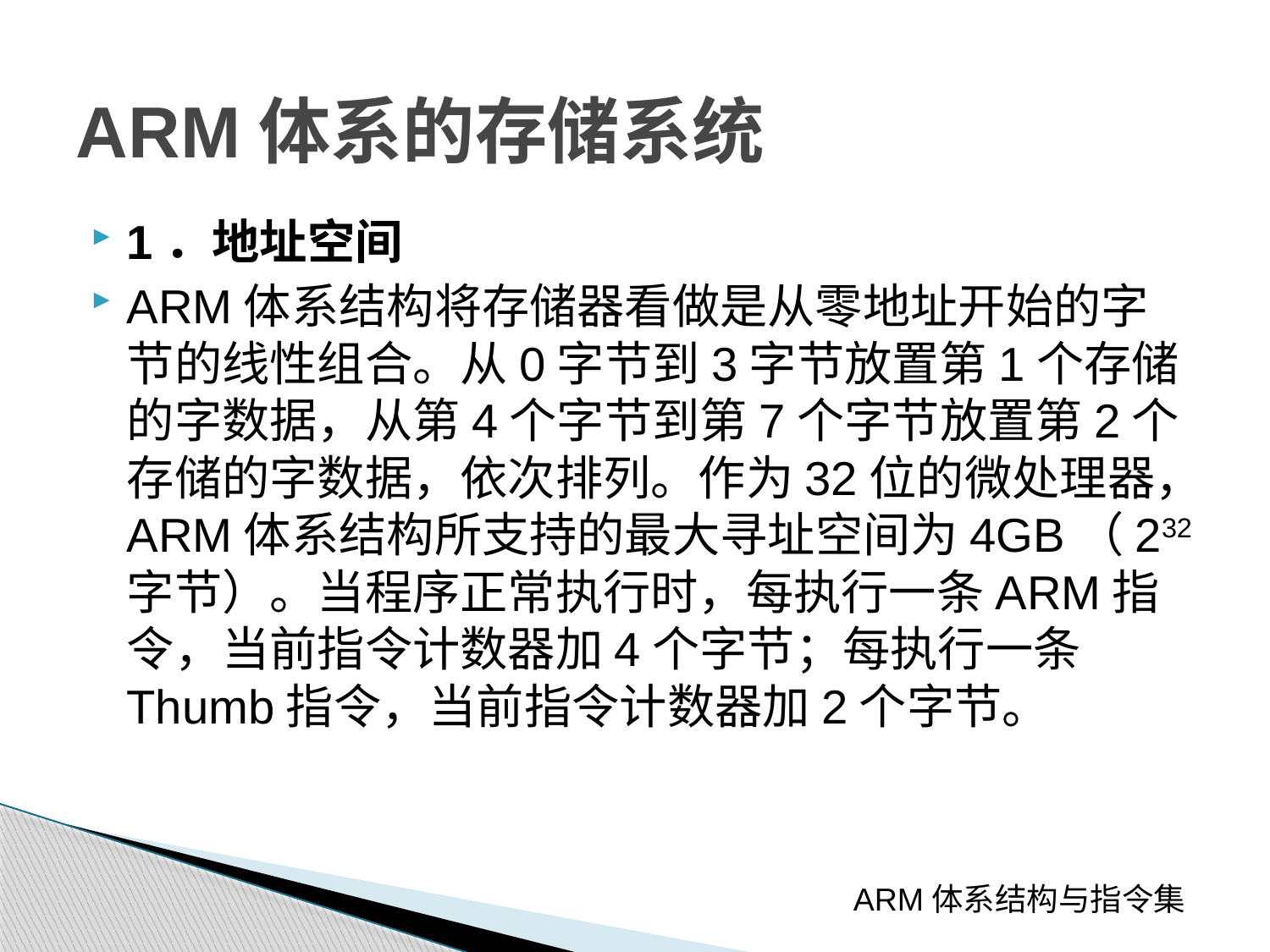

# ARM体系的存储系统
1．地址空间
ARM体系结构将存储器看做是从零地址开始的字节的线性组合。从0字节到3字节放置第1个存储的字数据，从第4个字节到第7个字节放置第2个存储的字数据，依次排列。作为32位的微处理器，ARM体系结构所支持的最大寻址空间为4GB（232字节）。当程序正常执行时，每执行一条ARM指令，当前指令计数器加4个字节；每执行一条Thumb指令，当前指令计数器加2个字节。

            ARM体系结构与指令集